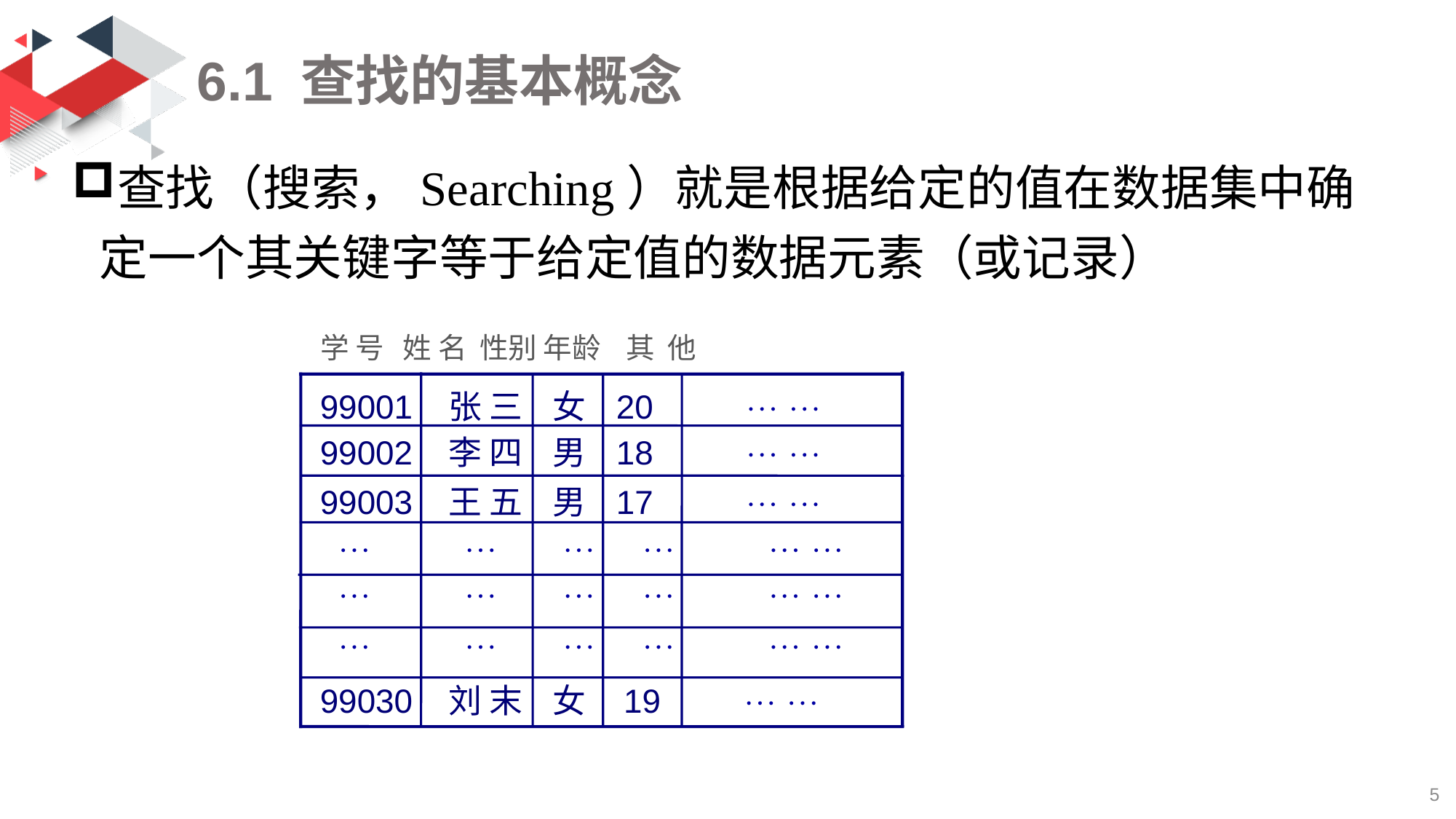

# 6.1 查找的基本概念
查找（搜索，Searching）就是根据给定的值在数据集中确定一个其关键字等于给定值的数据元素（或记录）

学 号   姓 名  性别 年龄    其  他

99001   张 三    女   20          … …
99002   李 四    男   18          … …
99003   王 五    男   17          … …
  …          …       …     …          … …
  …          …       …     …          … …
  …          …       …     …          … …
99030   刘 末    女    19         … …

5